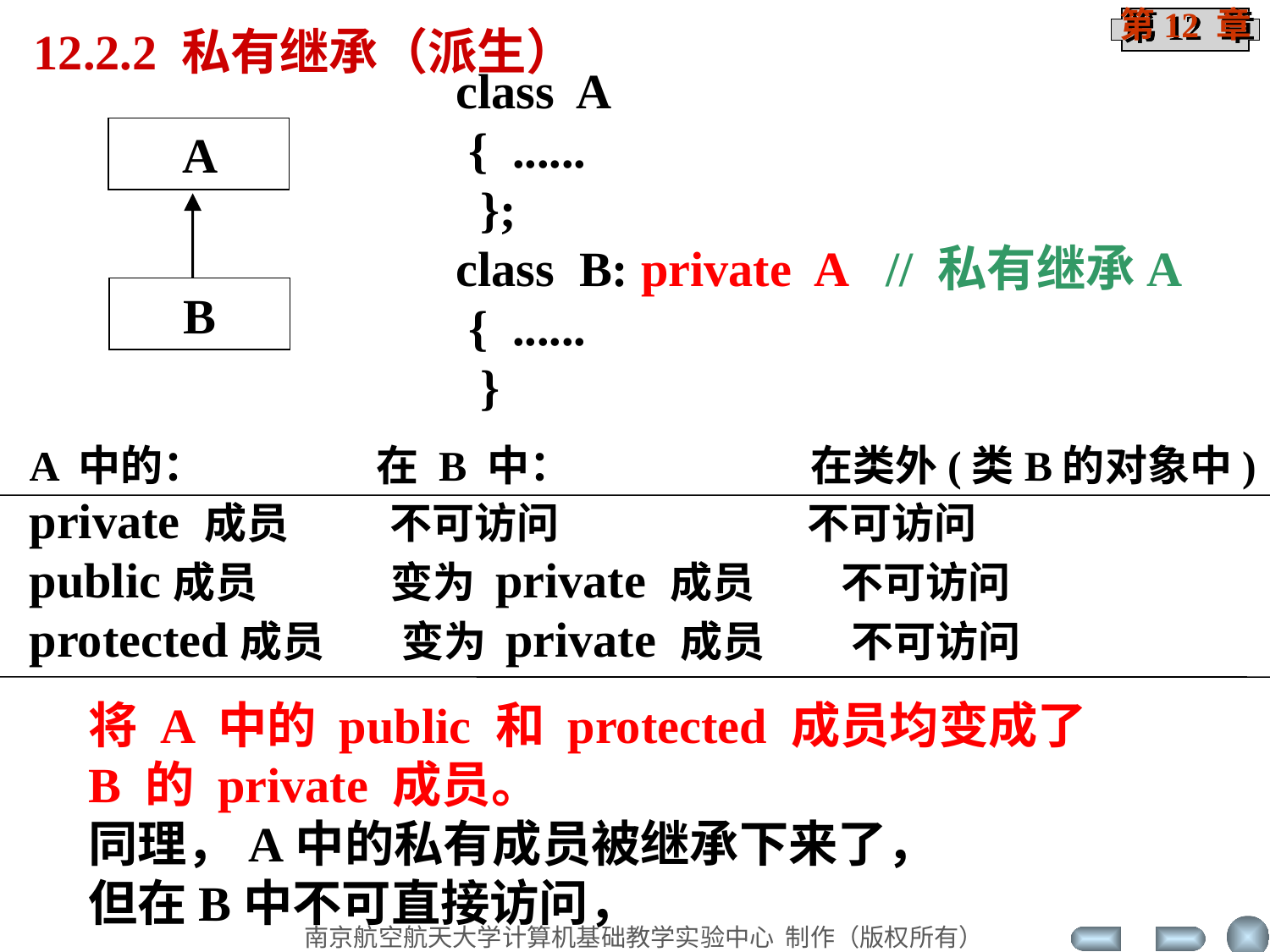

12.2.2 私有继承（派生）
class  A
 {  ......
  };
class  B: private  A   // 私有继承A
 {  ......
  }
     A

     B
A 中的：                  在 B 中：                         在类外(类B的对象中)
private 成员         不可访问                          不可访问
public成员              变为 private 成员         不可访问
protected成员        变为 private 成员         不可访问

将 A 中的 public 和 protected 成员均变成了
B 的 private 成员。
同理，A中的私有成员被继承下来了，
但在B中不可直接访问，